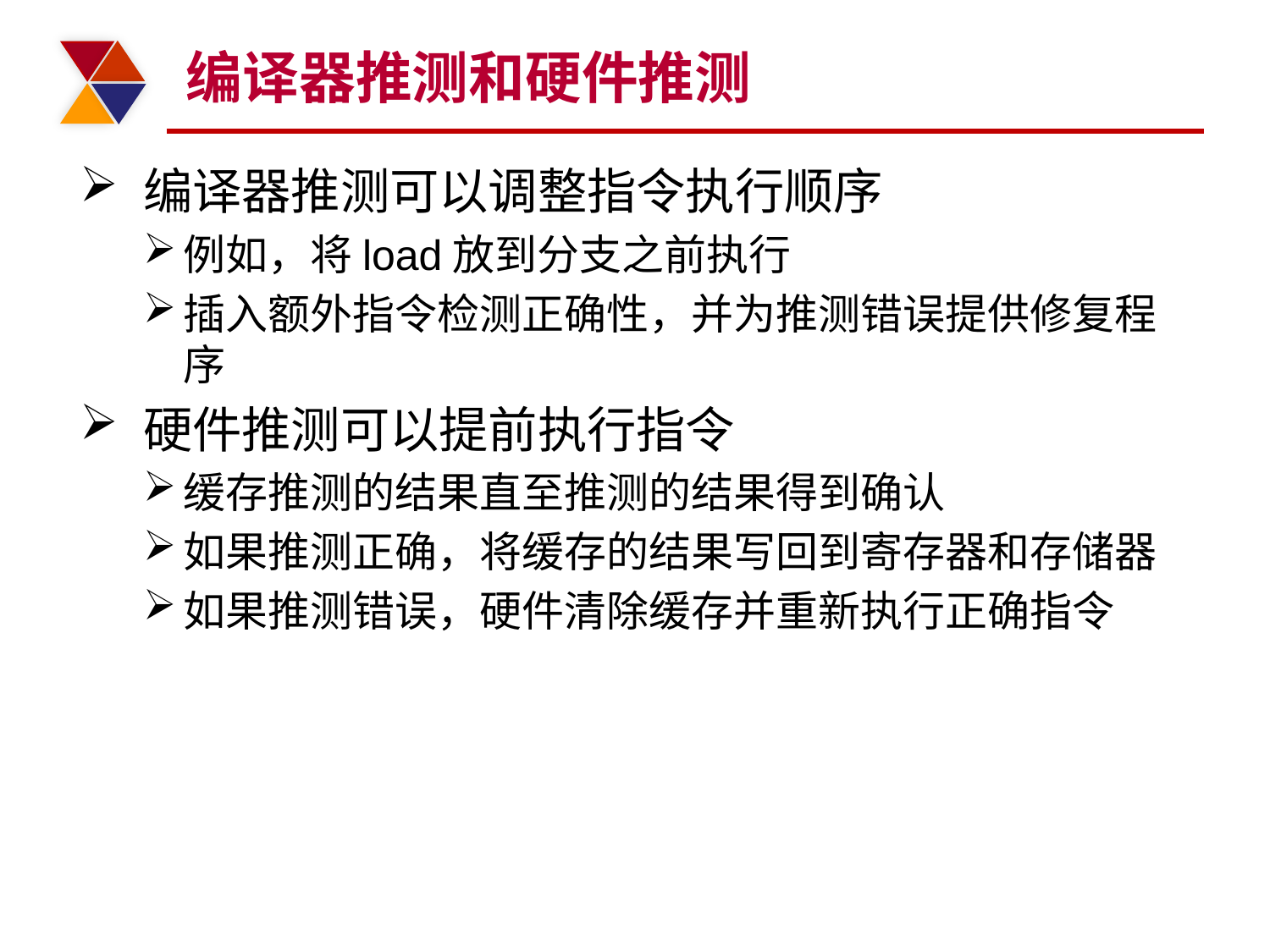

# 编译器推测和硬件推测
编译器推测可以调整指令执行顺序
例如，将load放到分支之前执行
插入额外指令检测正确性，并为推测错误提供修复程序
硬件推测可以提前执行指令
缓存推测的结果直至推测的结果得到确认
如果推测正确，将缓存的结果写回到寄存器和存储器
如果推测错误，硬件清除缓存并重新执行正确指令